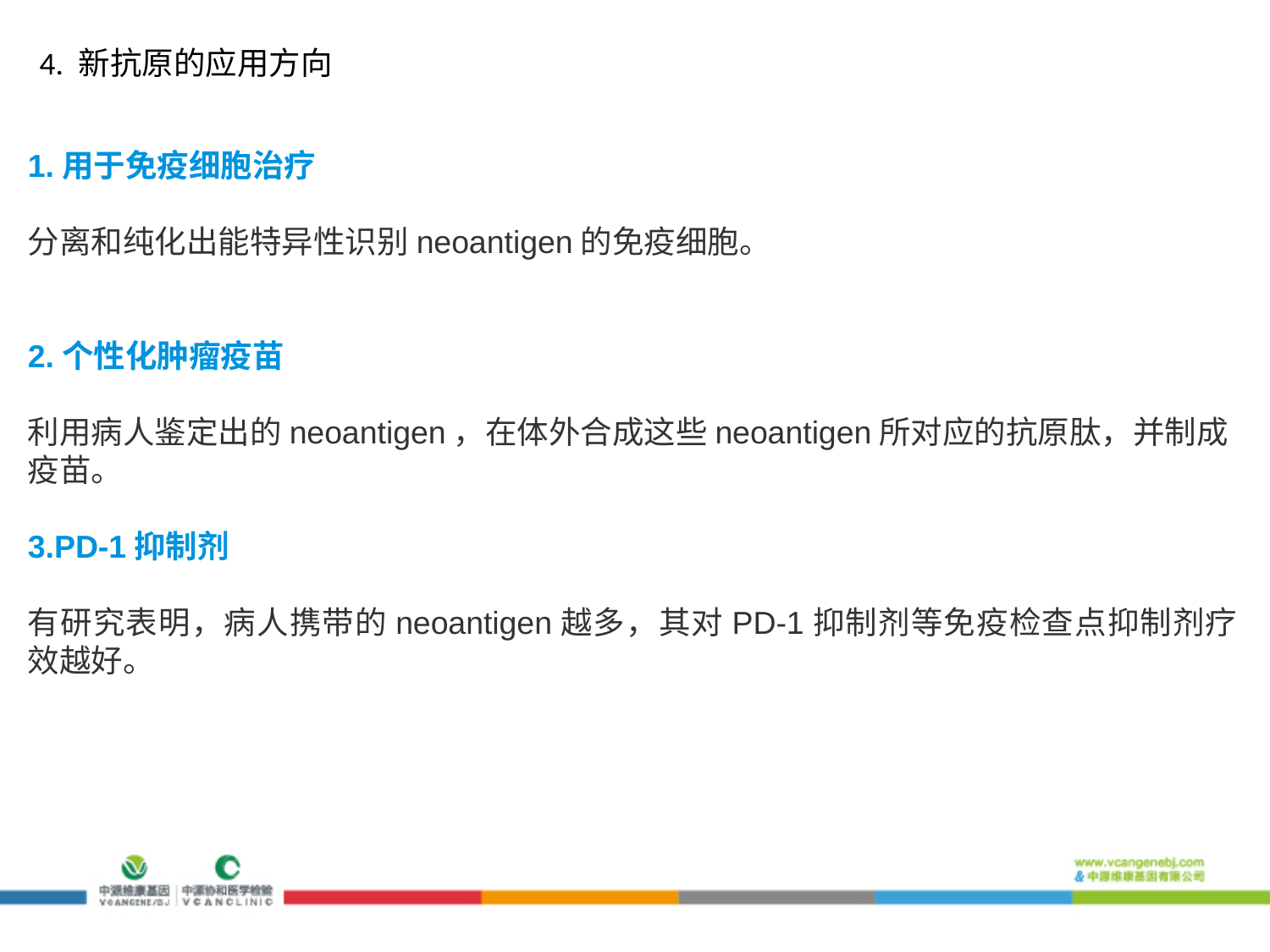

4. 新抗原的应用方向
1.用于免疫细胞治疗
分离和纯化出能特异性识别neoantigen的免疫细胞。

2.个性化肿瘤疫苗

利用病人鉴定出的neoantigen，在体外合成这些neoantigen所对应的抗原肽，并制成疫苗。
3.PD-1抑制剂

有研究表明，病人携带的neoantigen越多，其对PD-1抑制剂等免疫检查点抑制剂疗效越好。